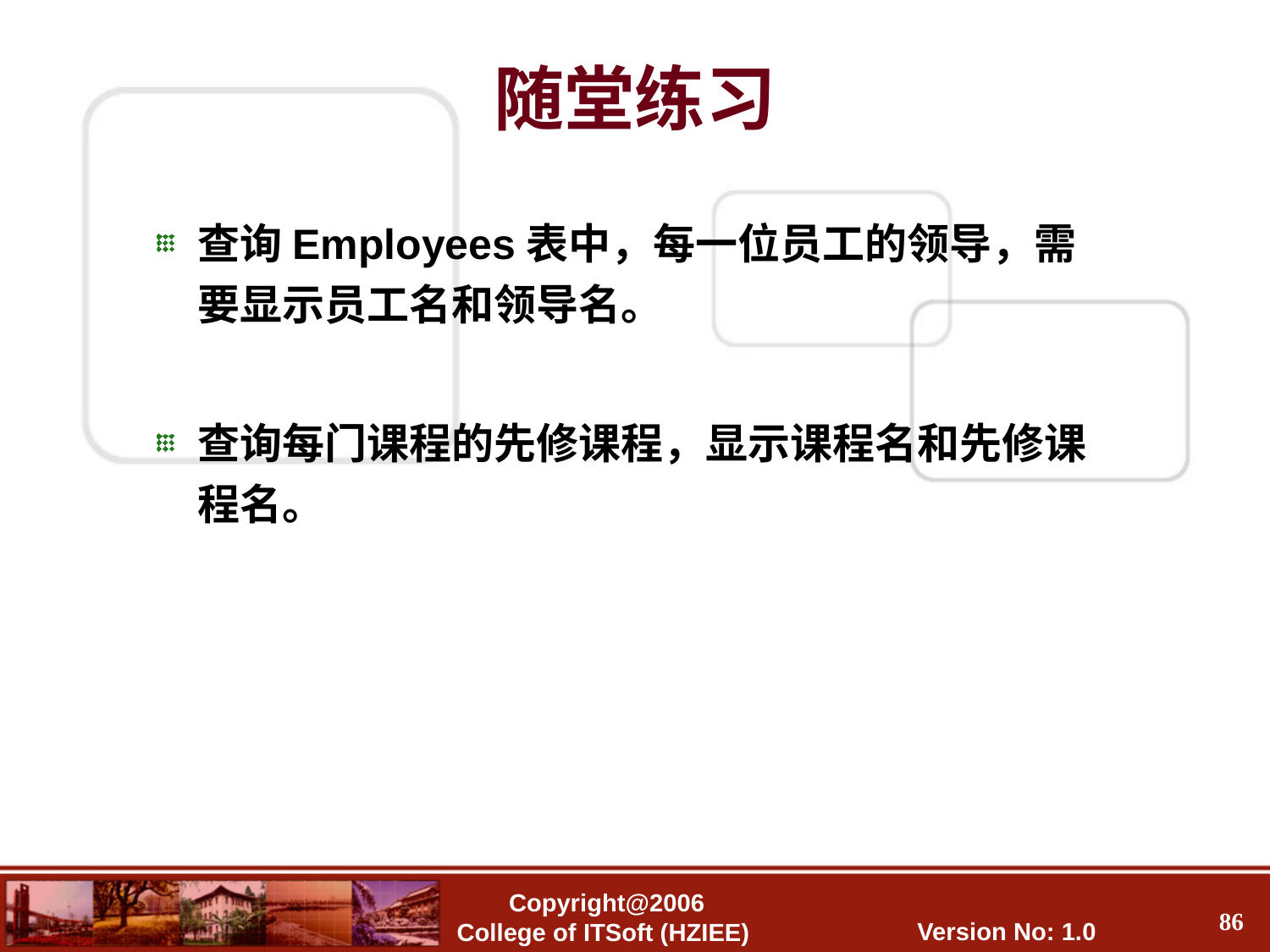

随堂练习
查询Employees表中，每一位员工的领导，需要显示员工名和领导名。

查询每门课程的先修课程，显示课程名和先修课程名。